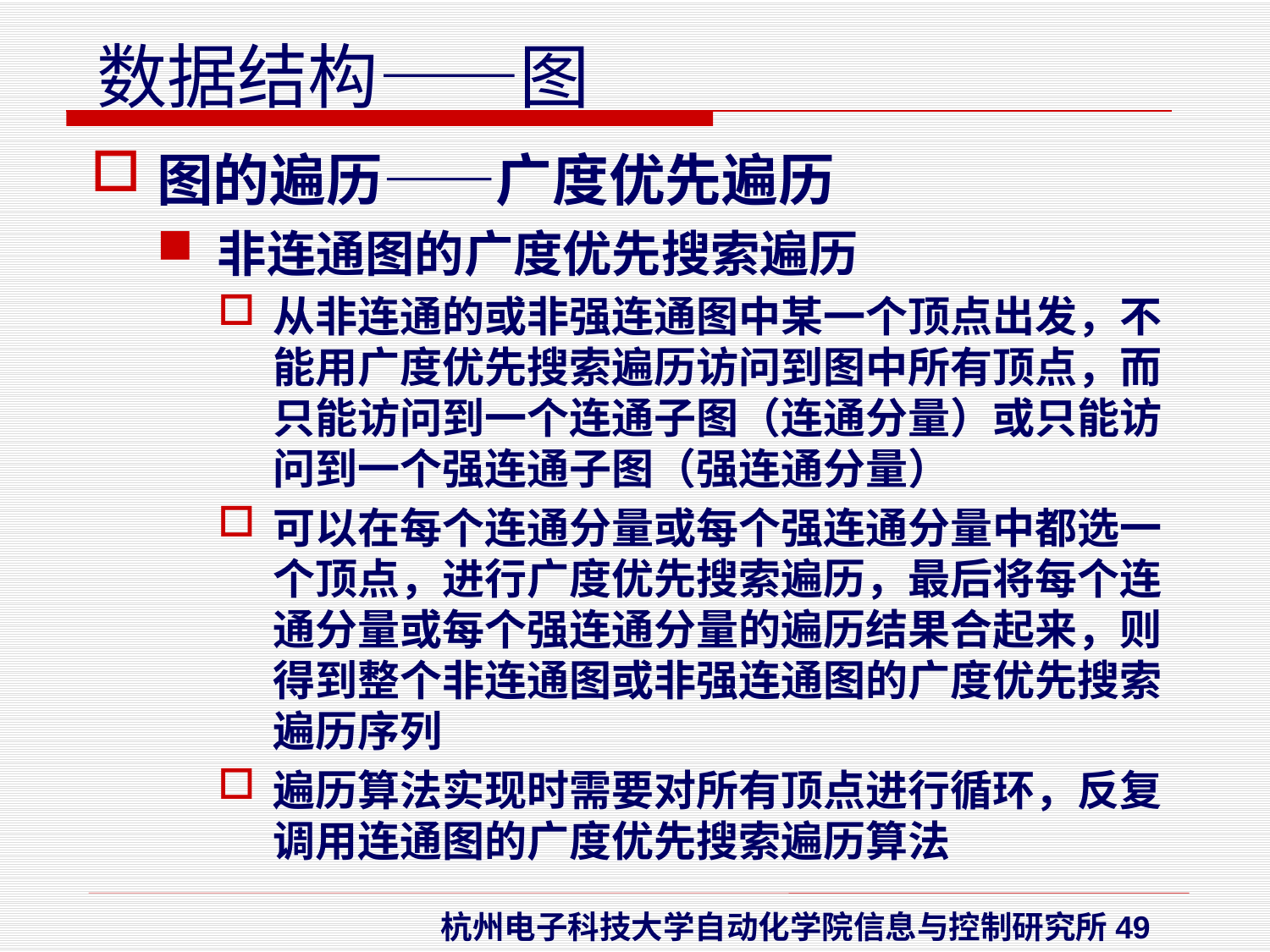

图的遍历——广度优先遍历
非连通图的广度优先搜索遍历
从非连通的或非强连通图中某一个顶点出发，不能用广度优先搜索遍历访问到图中所有顶点，而只能访问到一个连通子图（连通分量）或只能访问到一个强连通子图（强连通分量）
可以在每个连通分量或每个强连通分量中都选一个顶点，进行广度优先搜索遍历，最后将每个连通分量或每个强连通分量的遍历结果合起来，则得到整个非连通图或非强连通图的广度优先搜索遍历序列
遍历算法实现时需要对所有顶点进行循环，反复调用连通图的广度优先搜索遍历算法